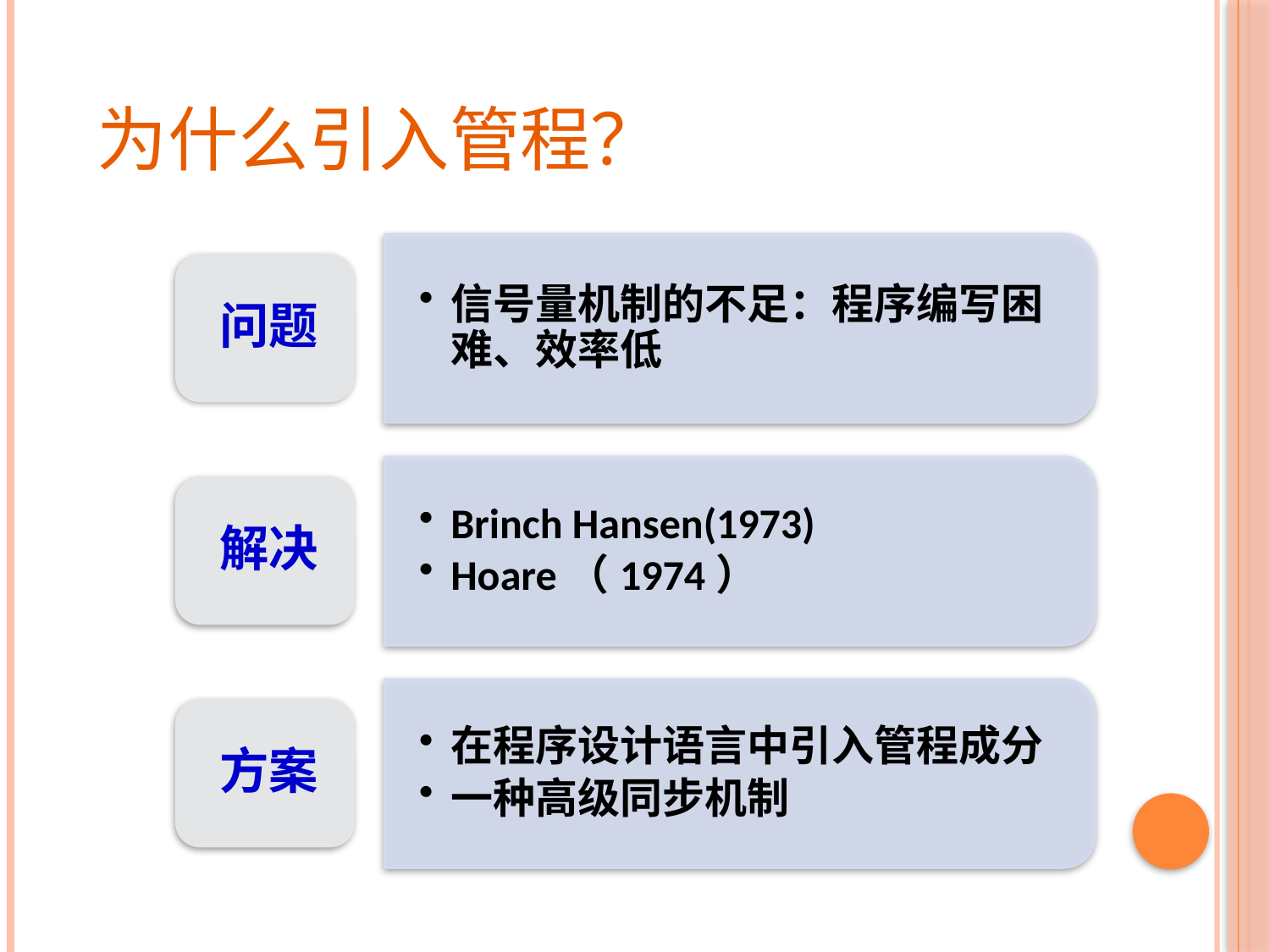

# 为什么引入管程？
信号量机制的不足：程序编写困难、效率低
问题
Brinch Hansen(1973)
Hoare（1974）
解决
在程序设计语言中引入管程成分
一种高级同步机制
方案